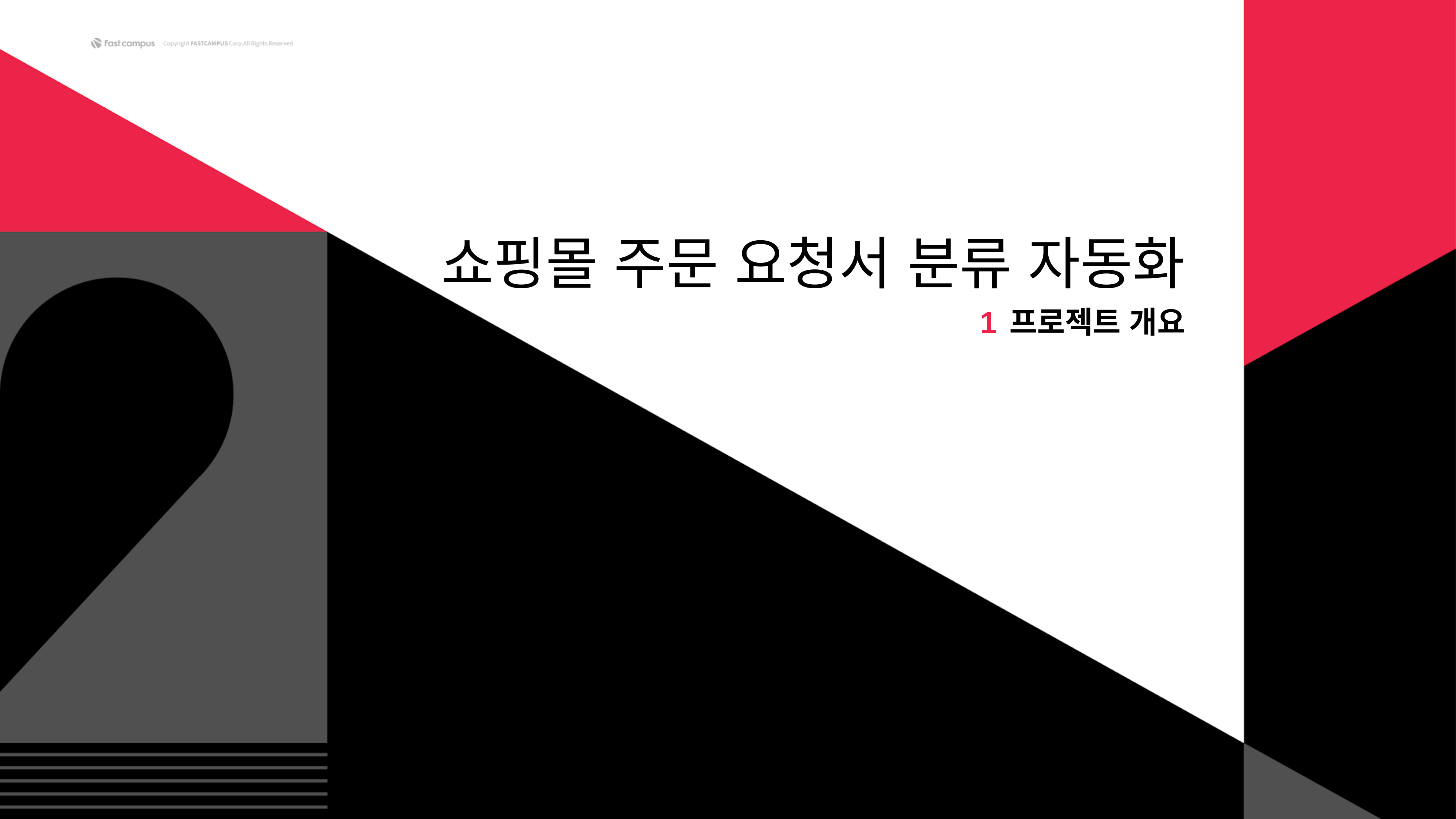

# 쇼핑몰 주문 요청서 분류 자동화
프로젝트 개요
1